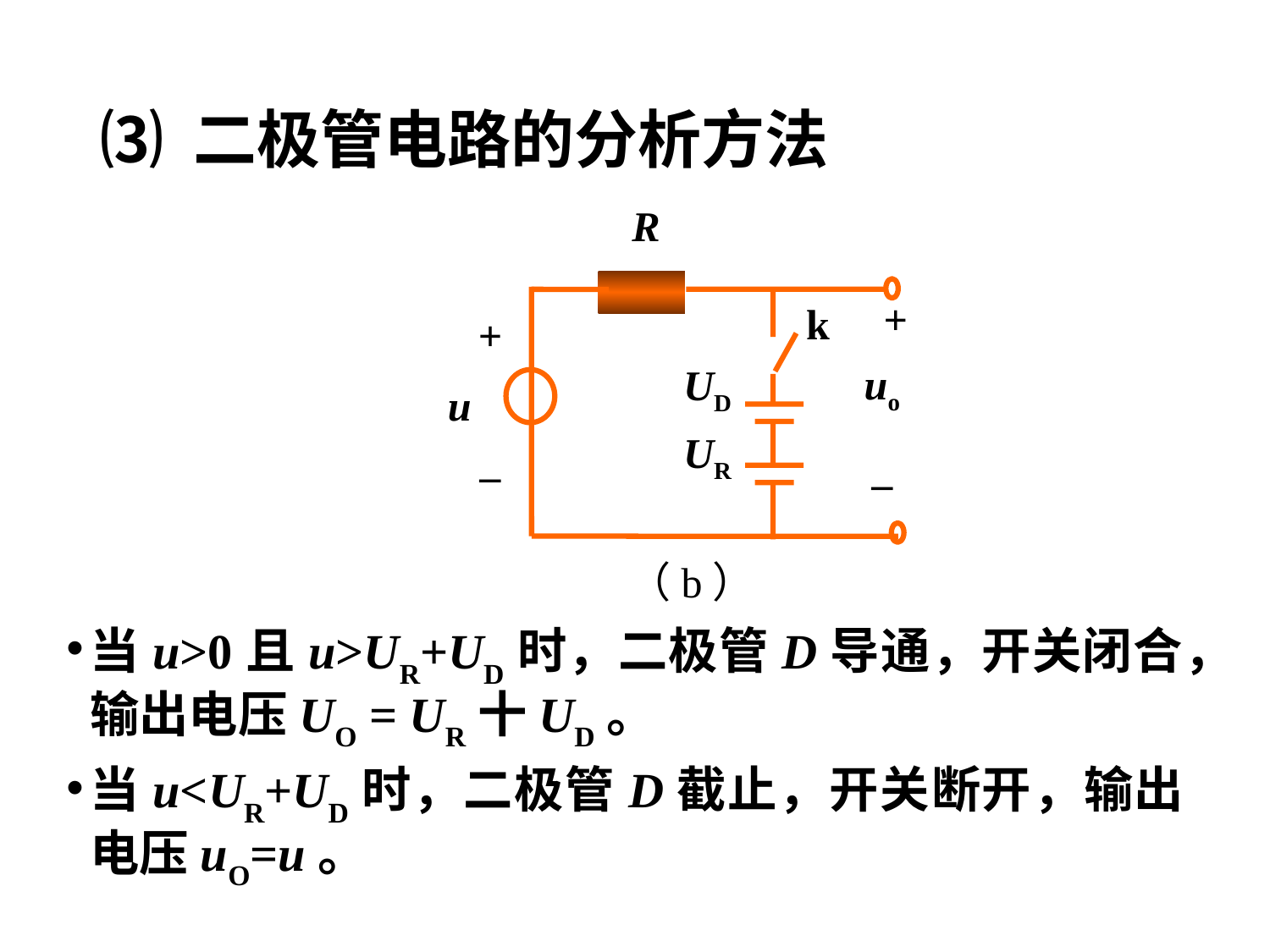

# ⑶ 二极管电路的分析方法

R

+

k
+

uo
UD
u
UR

–
–

（b）

当u>0且u>UR+UD时，二极管D导通，开关闭合，输出电压UO = UR十UD。
当u<UR+UD时，二极管D截止，开关断开，输出电压uO=u。